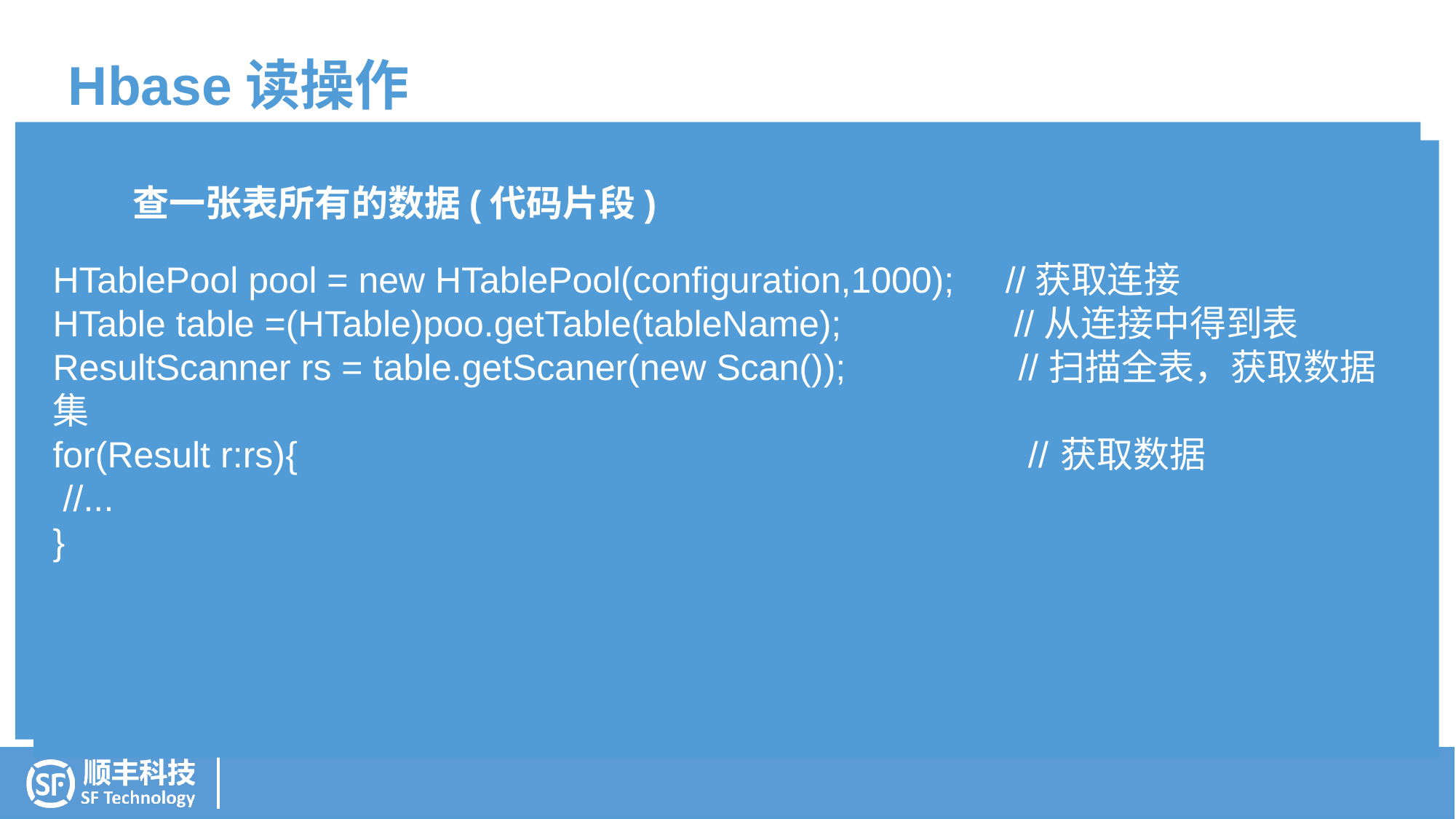

Hbase读操作二

根据列名条件查找数据
查一张表所有的数据(代码片段)

HTablePool pool = new HTablePool(configuration,1000);     //获取连接
HTable table =(HTable)poo.getTable(tableName);                 //从连接中得到表
ResultScanner rs = table.getScaner(new Scan());                 //扫描全表，获取数据集
for(Result r:rs){                                                                        //获取数据
 //...
}